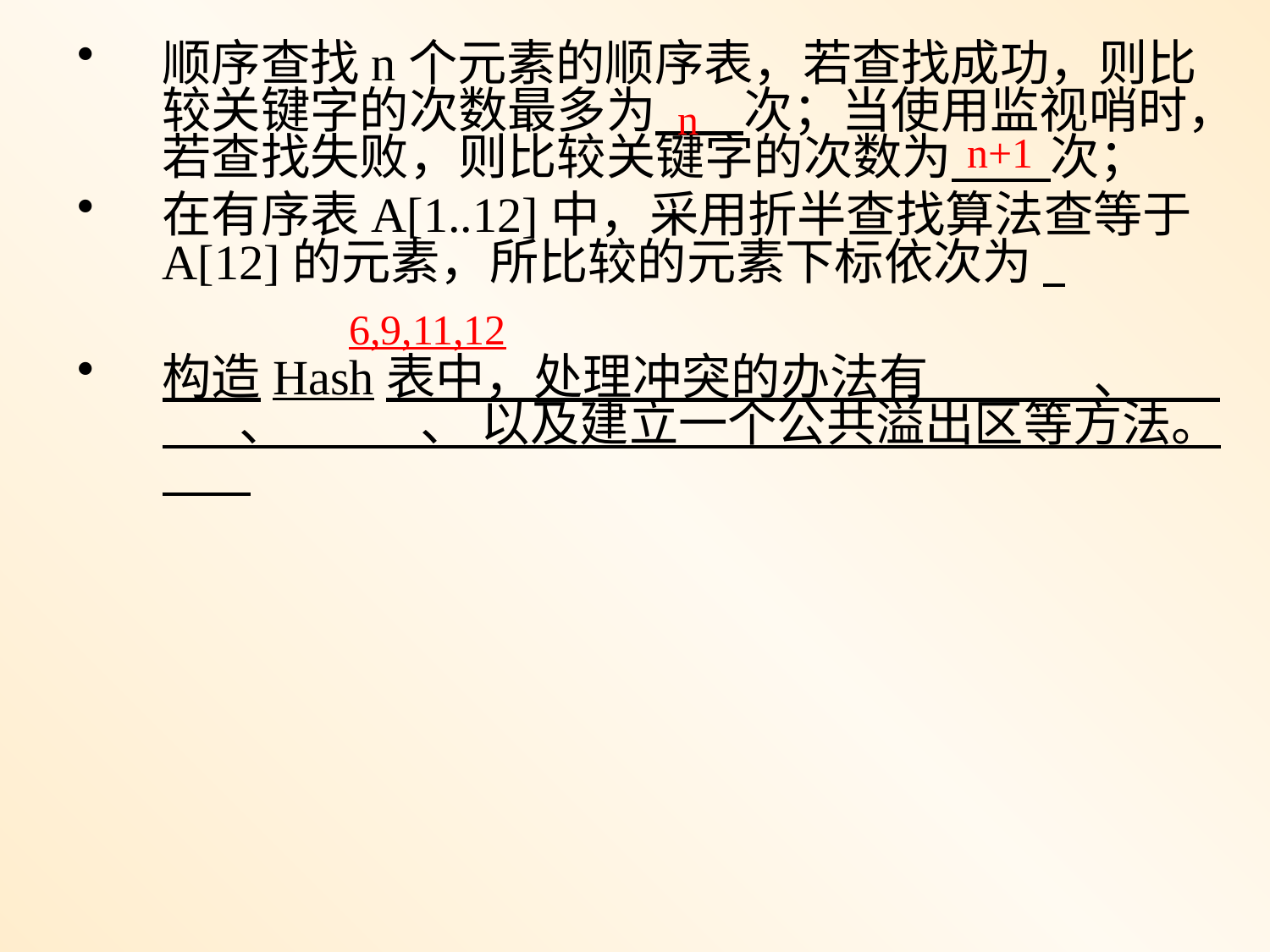

顺序查找n个元素的顺序表，若查找成功，则比较关键字的次数最多为        次；当使用监视哨时，若查找失败，则比较关键字的次数为         次；
在有序表A[1..12]中，采用折半查找算法查等于A[12]的元素，所比较的元素下标依次为

构造Hash表中，处理冲突的办法有               、               、            、 以及建立一个公共溢出区等方法。
n
n+1
 6,9,11,12